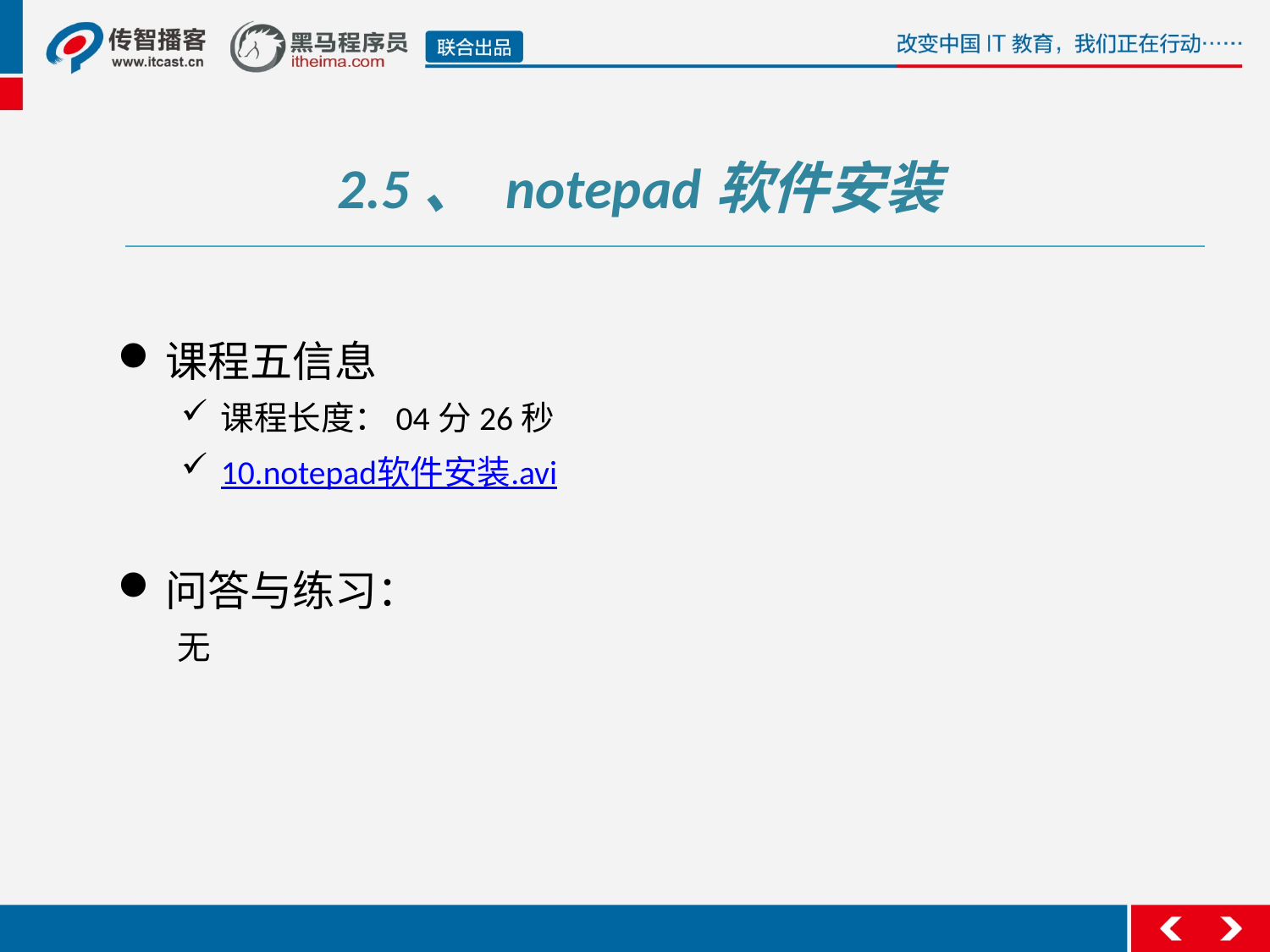

2.5、 notepad软件安装

课程五信息
课程长度：04分26秒
10.notepad软件安装.avi

问答与练习：
       无